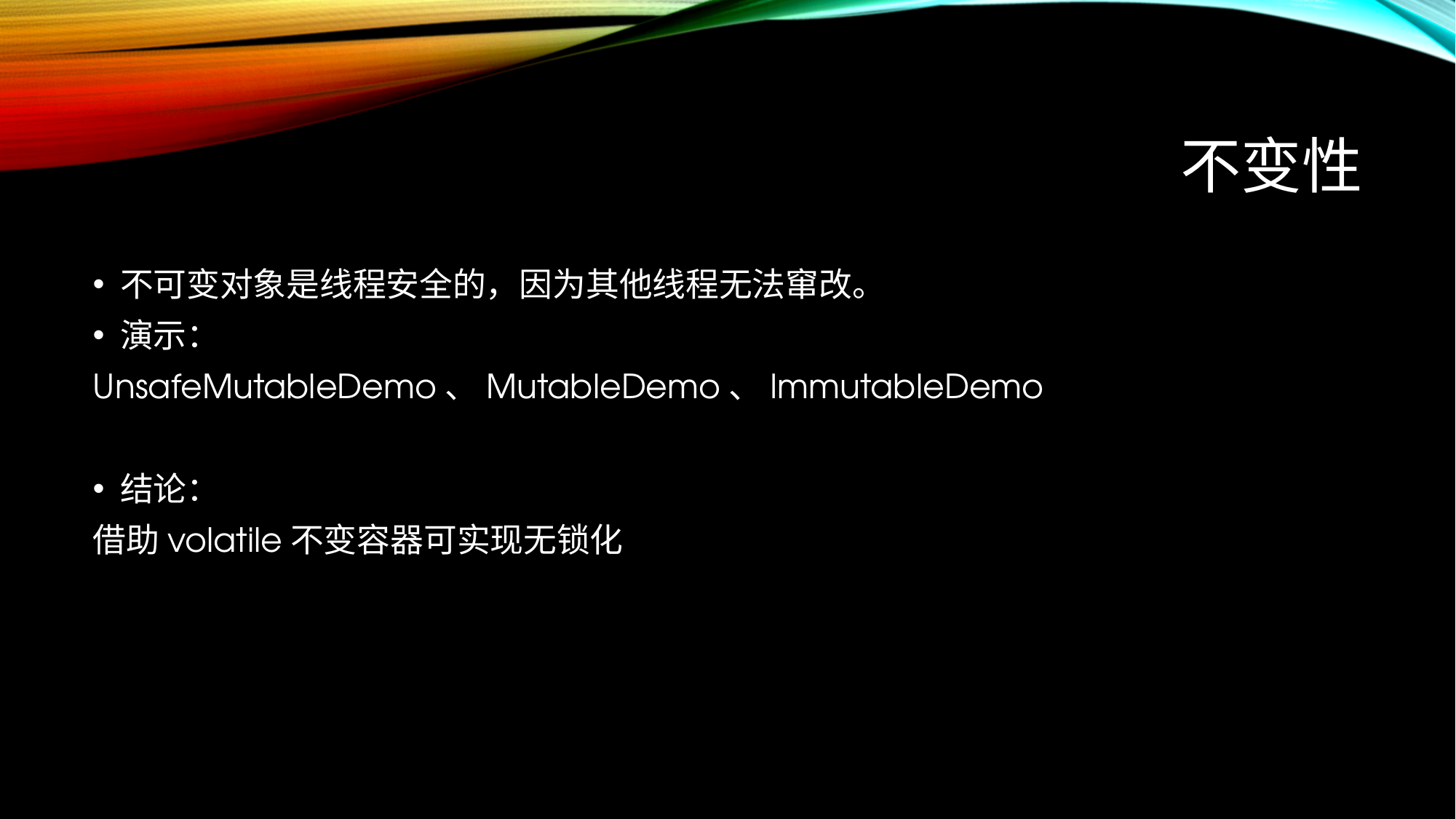

# 不变性
不可变对象是线程安全的，因为其他线程无法窜改。
演示：
UnsafeMutableDemo、MutableDemo、ImmutableDemo

结论：
借助volatile不变容器可实现无锁化